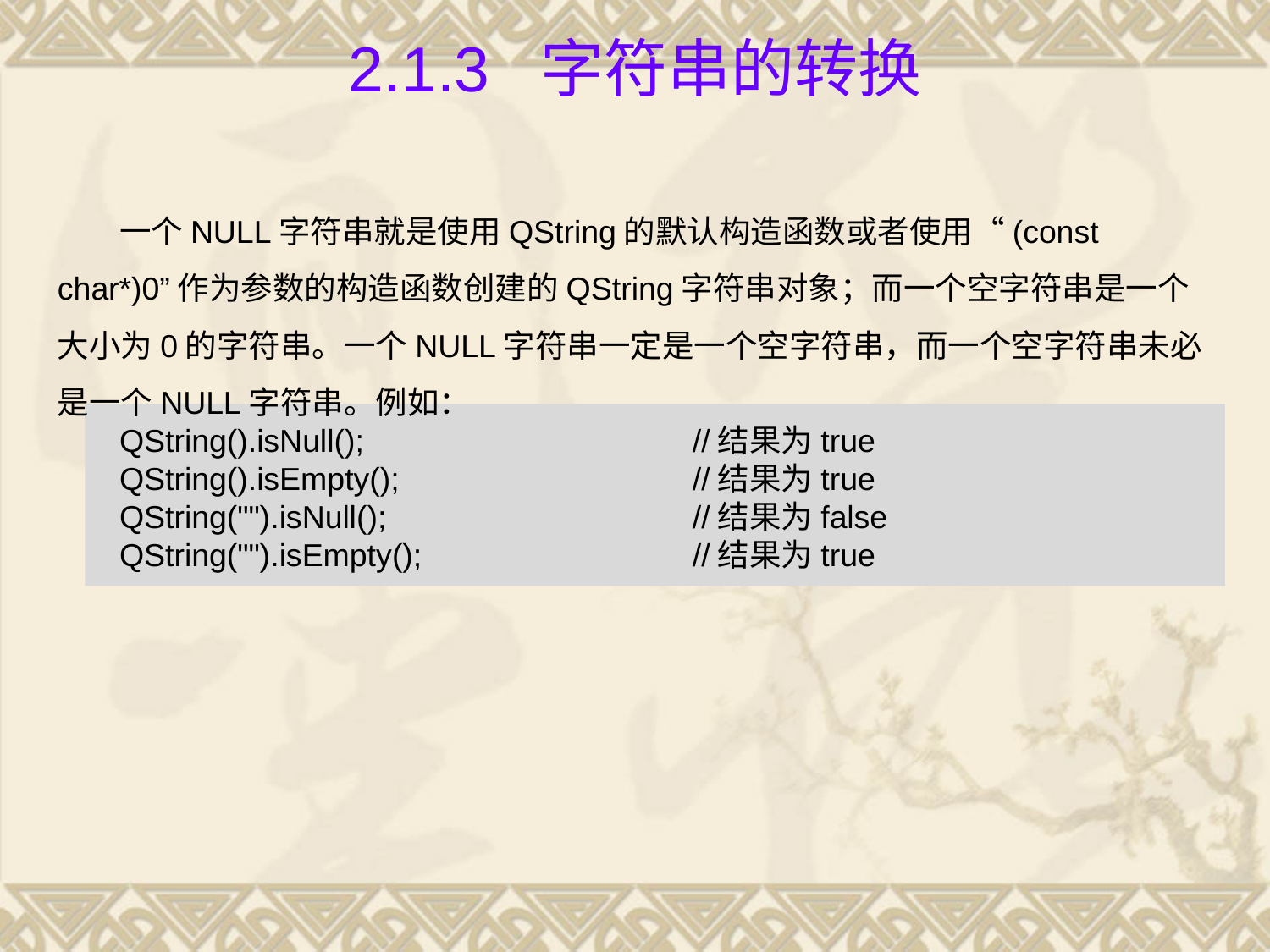

# 2.1.3  字符串的转换
一个NULL字符串就是使用QString的默认构造函数或者使用“(const char*)0”作为参数的构造函数创建的QString字符串对象；而一个空字符串是一个大小为0的字符串。一个NULL字符串一定是一个空字符串，而一个空字符串未必是一个NULL字符串。例如：
QString().isNull();       			//结果为true
QString().isEmpty();      		//结果为true
QString("").isNull();     			//结果为false
QString("").isEmpty();   		//结果为true